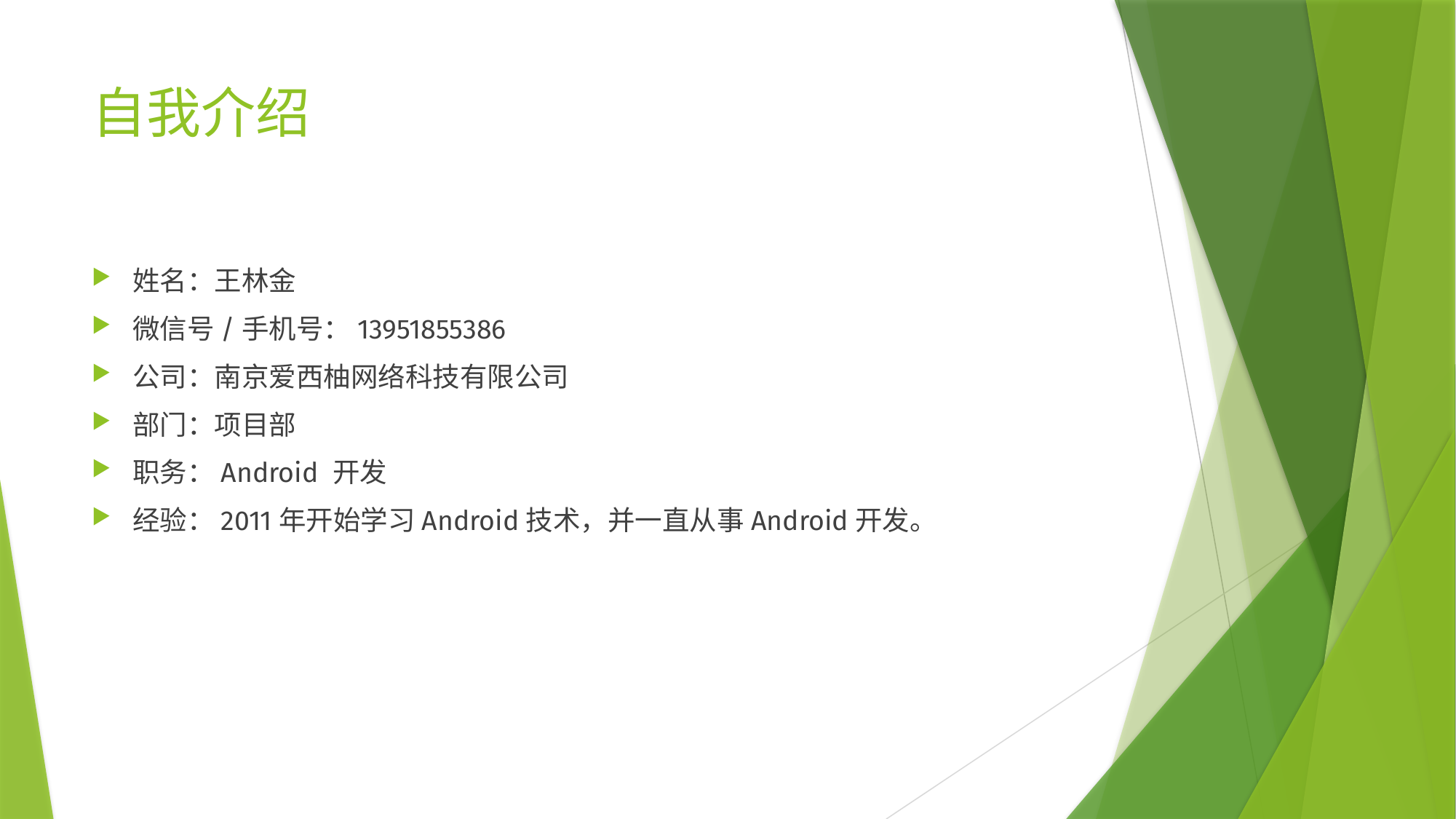

# 自我介绍
姓名：王林金
微信号/手机号：13951855386
公司：南京爱西柚网络科技有限公司
部门：项目部
职务：Android 开发
经验：2011年开始学习Android技术，并一直从事Android开发。